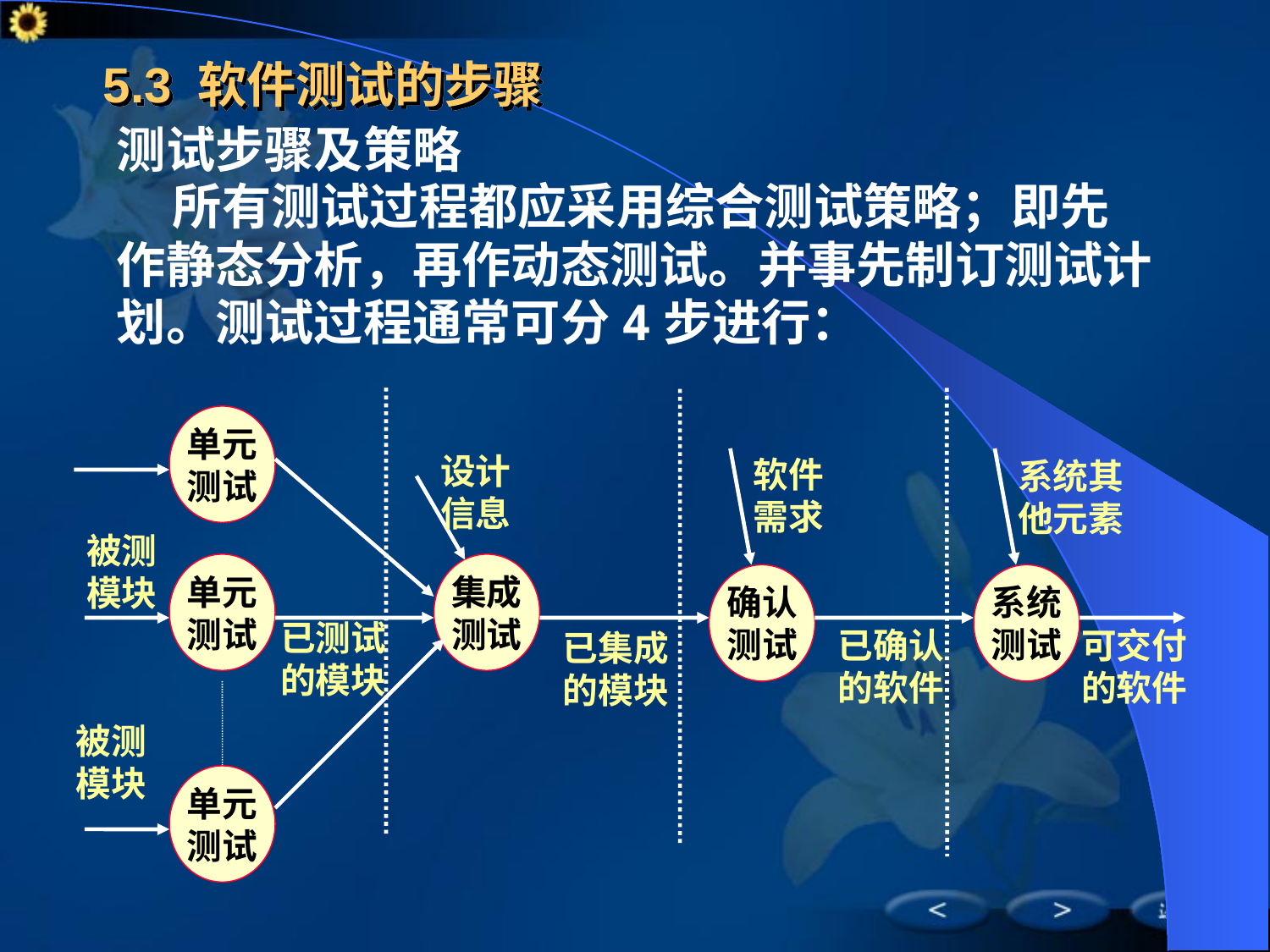

# 5.3 软件测试的步骤
测试步骤及策略
    所有测试过程都应采用综合测试策略；即先
作静态分析，再作动态测试。并事先制订测试计
划。测试过程通常可分4步进行：

单元
测试

被测模块
单元
测试

被测模块
单元
测试

设计信息

集成
测试
已测试的模块

软件需求

确认
测试

已集成的模块

系统其他元素
系统
测试

已确认的软件
可交付的软件